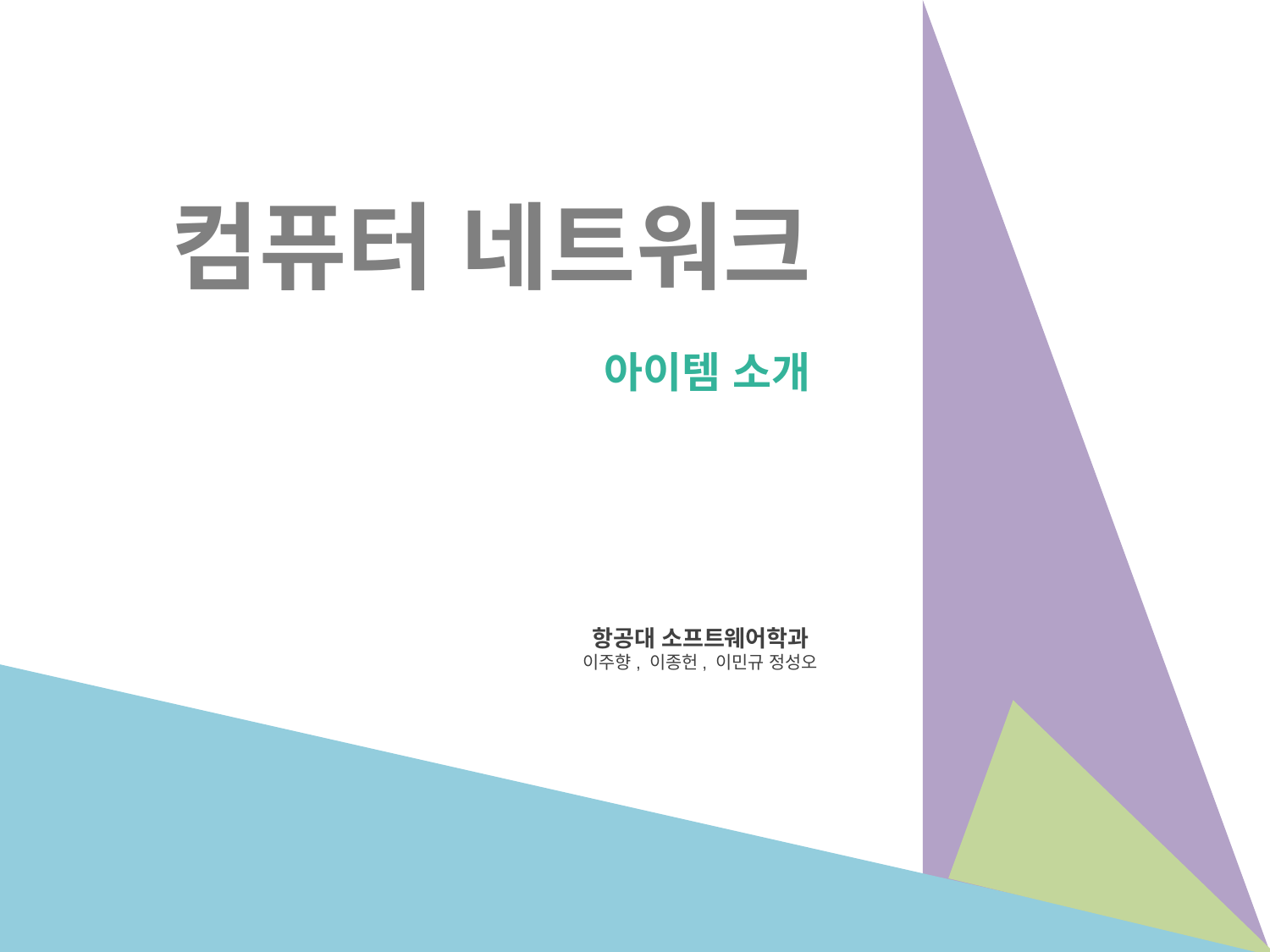

컴퓨터 네트워크
아이템 소개
항공대 소프트웨어학과
이주향, 이종헌, 이민규 정성오